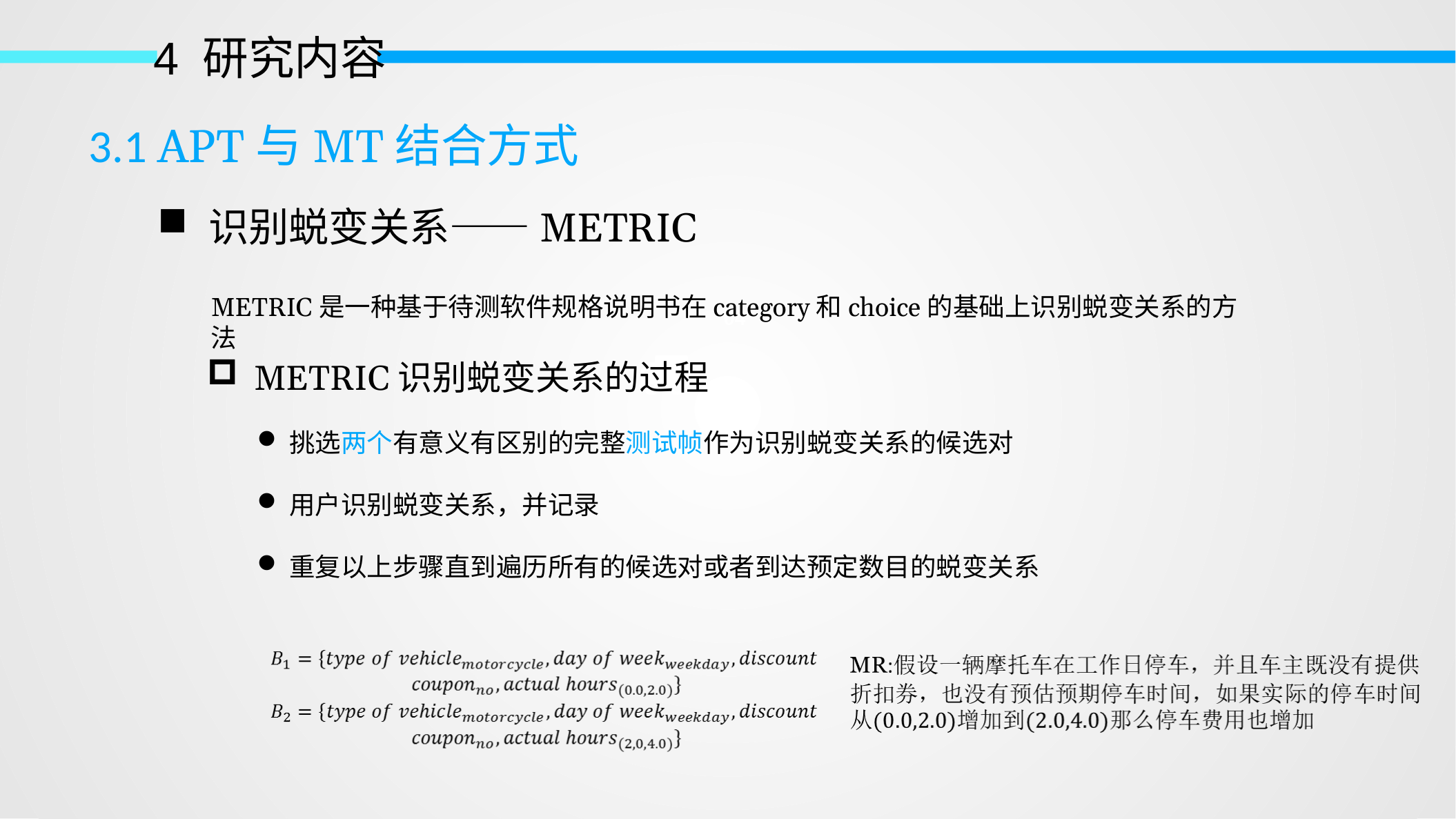

4 研究内容

3.1 APT与MT结合方式
 识别蜕变关系——METRIC
METRIC是一种基于待测软件规格说明书在category和choice的基础上识别蜕变关系的方法
04
 METRIC识别蜕变关系的过程

挑选两个有意义有区别的完整测试帧作为识别蜕变关系的候选对
用户识别蜕变关系，并记录
重复以上步骤直到遍历所有的候选对或者到达预定数目的蜕变关系
03